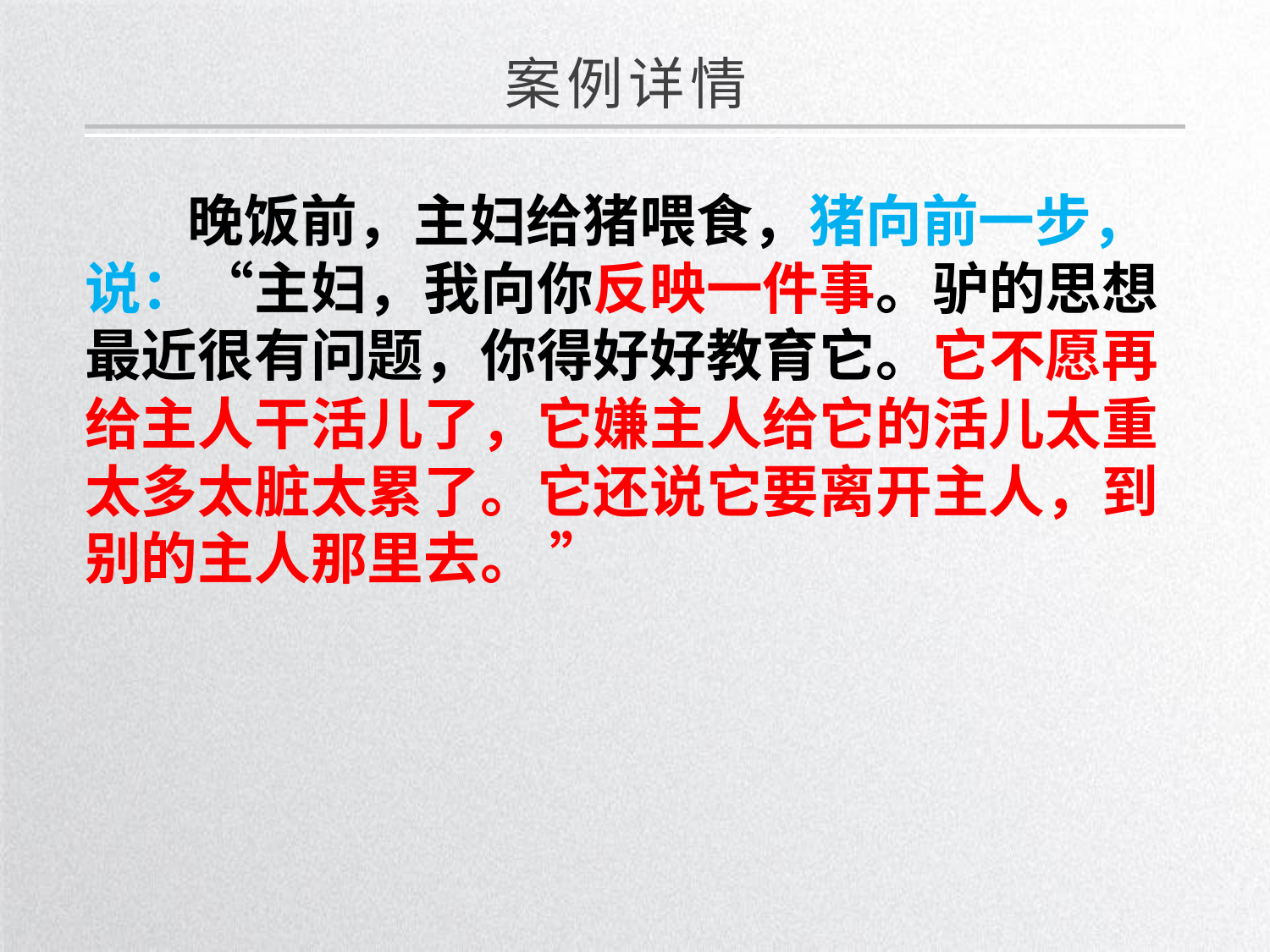

案例详情
  晚饭前，主妇给猪喂食，猪向前一步，说：“主妇，我向你反映一件事。驴的思想最近很有问题，你得好好教育它。它不愿再给主人干活儿了，它嫌主人给它的活儿太重太多太脏太累了。它还说它要离开主人，到别的主人那里去。 ”